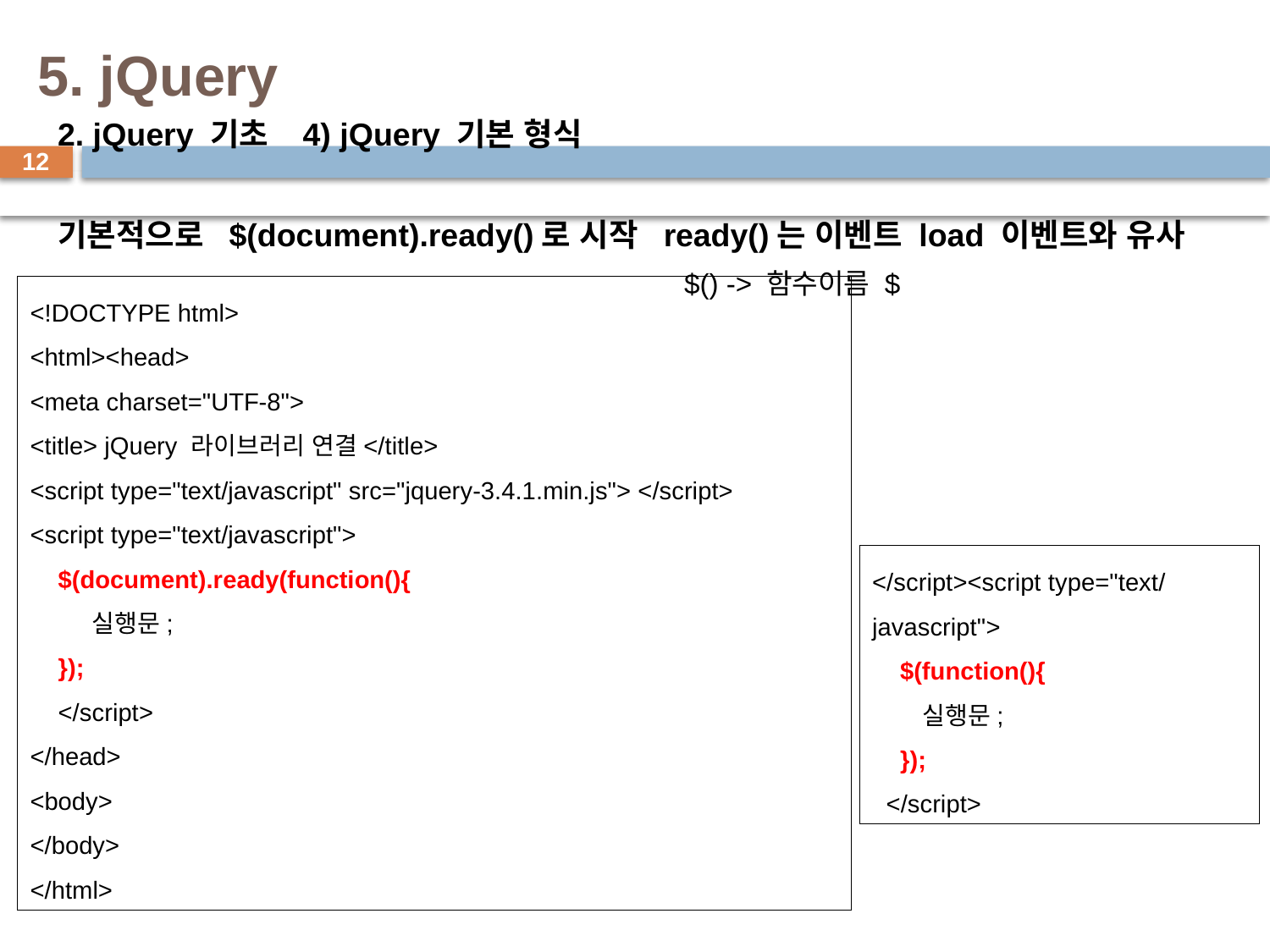

# 5. jQuery
2. jQuery 기초   4) jQuery 기본 형식

기본적으로  $(document).ready()로 시작  ready()는 이벤트 load 이벤트와 유사
                                                                                $() -> 함수이름 $
12
<!DOCTYPE html>
<html><head>
<meta charset="UTF-8">
<title> jQuery 라이브러리 연결</title>
<script type="text/javascript" src="jquery-3.4.1.min.js"> </script>
<script type="text/javascript">
    $(document).ready(function(){
        실행문;
    });
    </script>
</head>
<body>
</body>
</html>
</script><script type="text/javascript">
    $(function(){
        실행문;
    });
  </script>